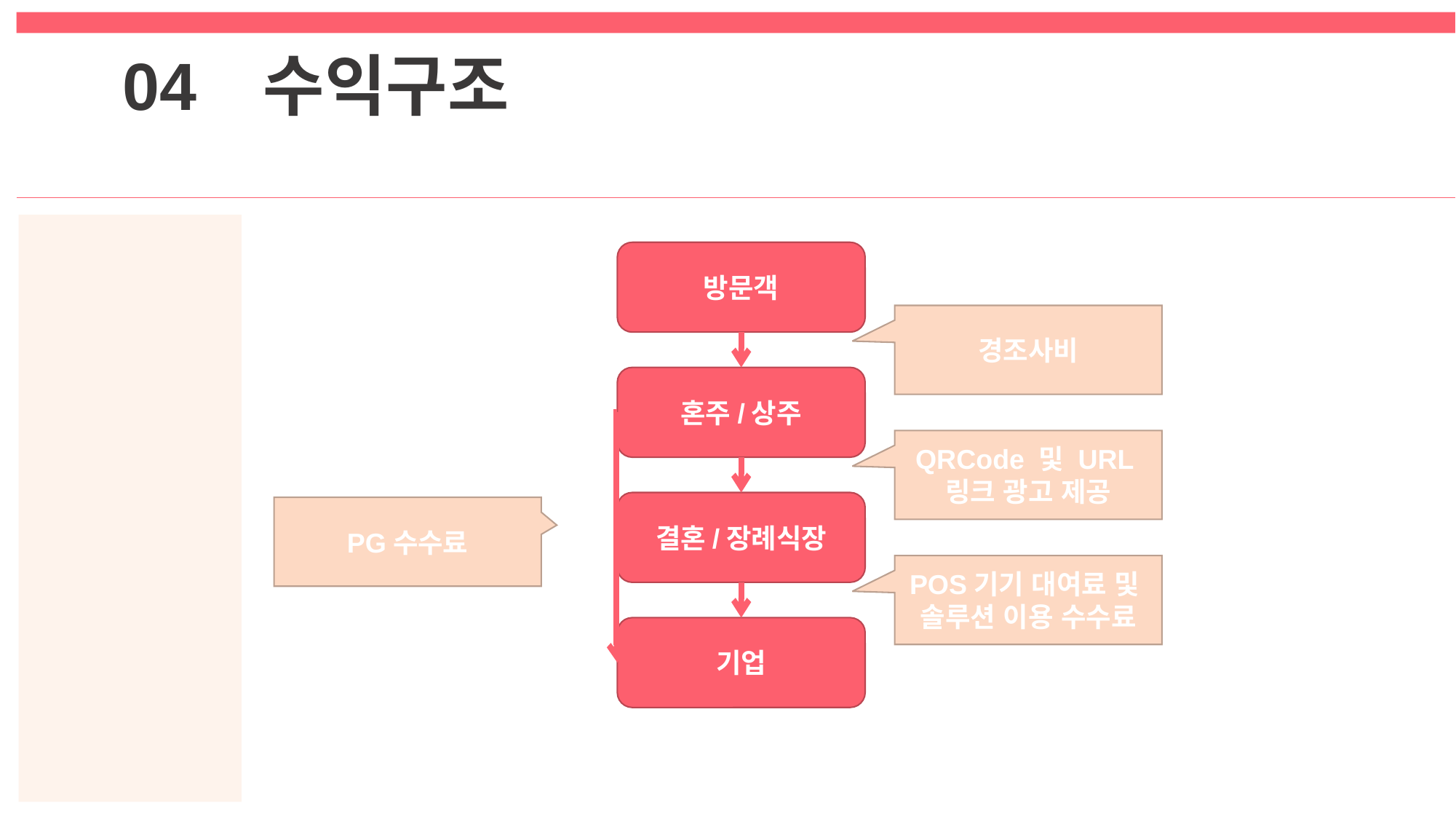

04
수익구조

방문객
경조사비
혼주/상주
QRCode 및 URL
링크 광고 제공
결혼/장례식장
PG수수료
POS기기 대여료 및
솔루션 이용 수수료
기업